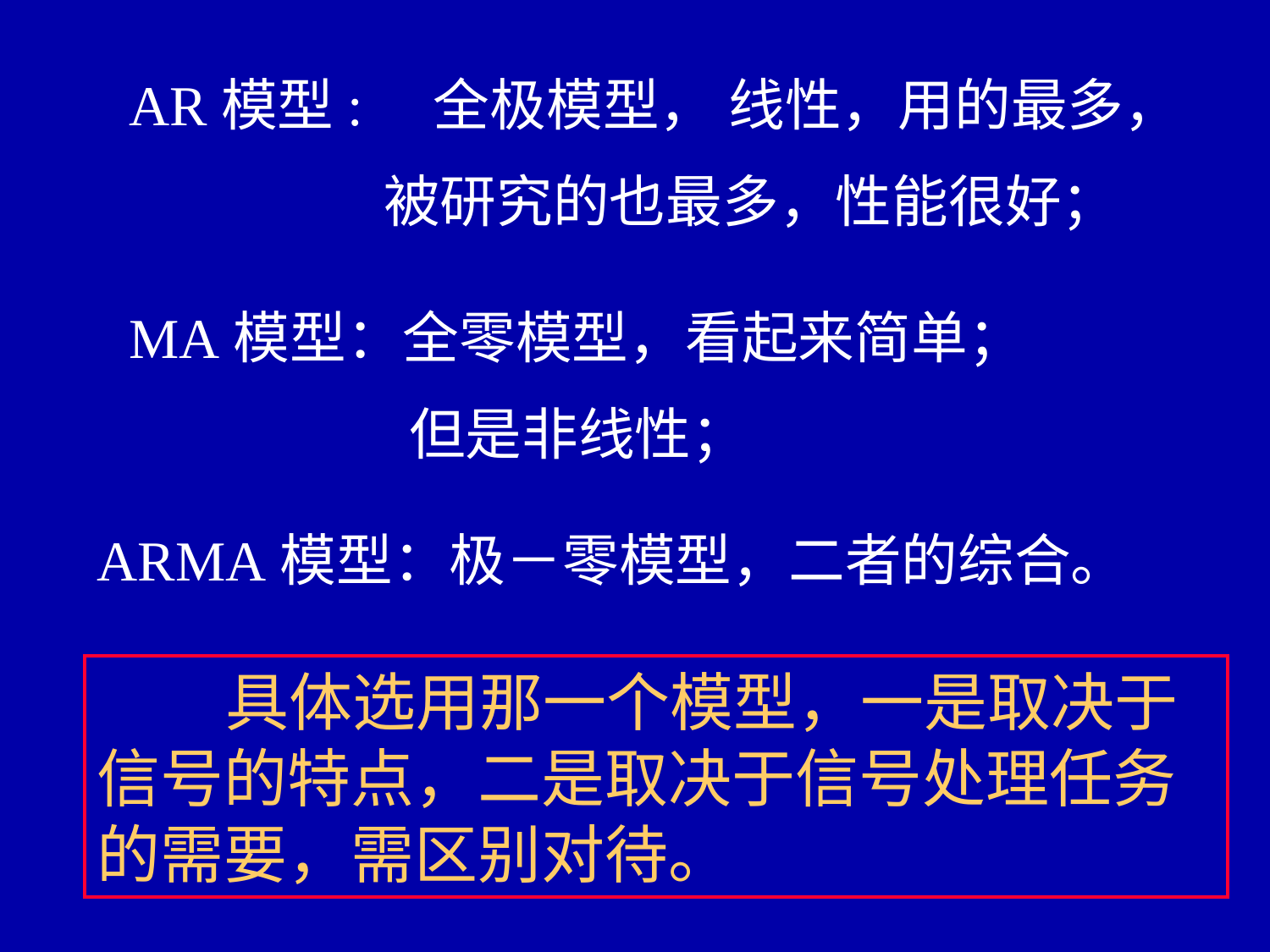

AR模型:    全极模型， 线性，用的最多，
                   被研究的也最多，性能很好；
MA模型：全零模型，看起来简单；
 		 但是非线性；
ARMA模型：极－零模型，二者的综合。
        具体选用那一个模型，一是取决于信号的特点，二是取决于信号处理任务的需要，需区别对待。